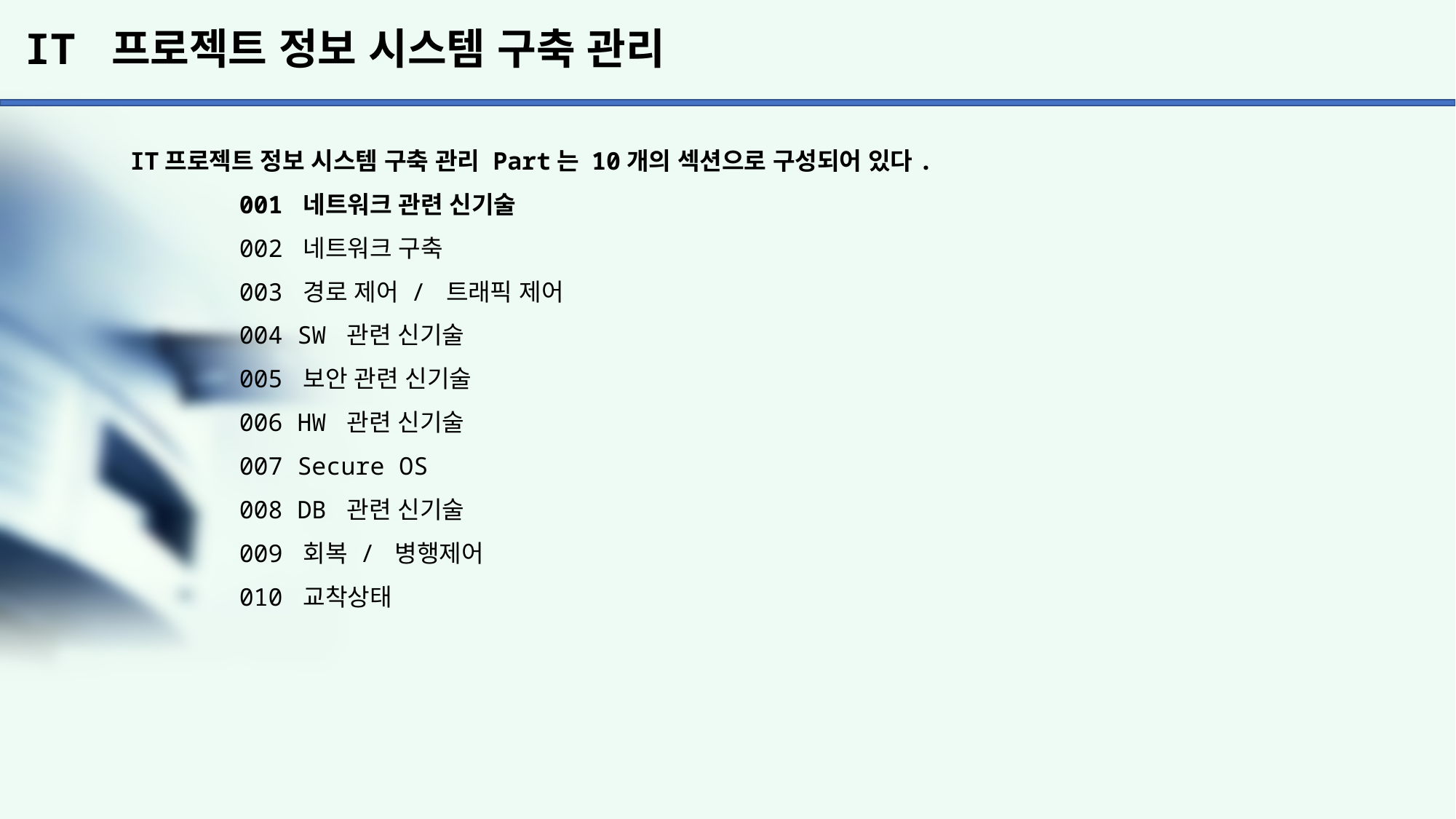

# IT 프로젝트 정보 시스템 구축 관리
IT프로젝트 정보 시스템 구축 관리 Part는 10개의 섹션으로 구성되어 있다.
	001 네트워크 관련 신기술
	002 네트워크 구축
	003 경로 제어 / 트래픽 제어
	004 SW 관련 신기술
	005 보안 관련 신기술
	006 HW 관련 신기술
	007 Secure OS
	008 DB 관련 신기술
	009 회복 / 병행제어
	010 교착상태